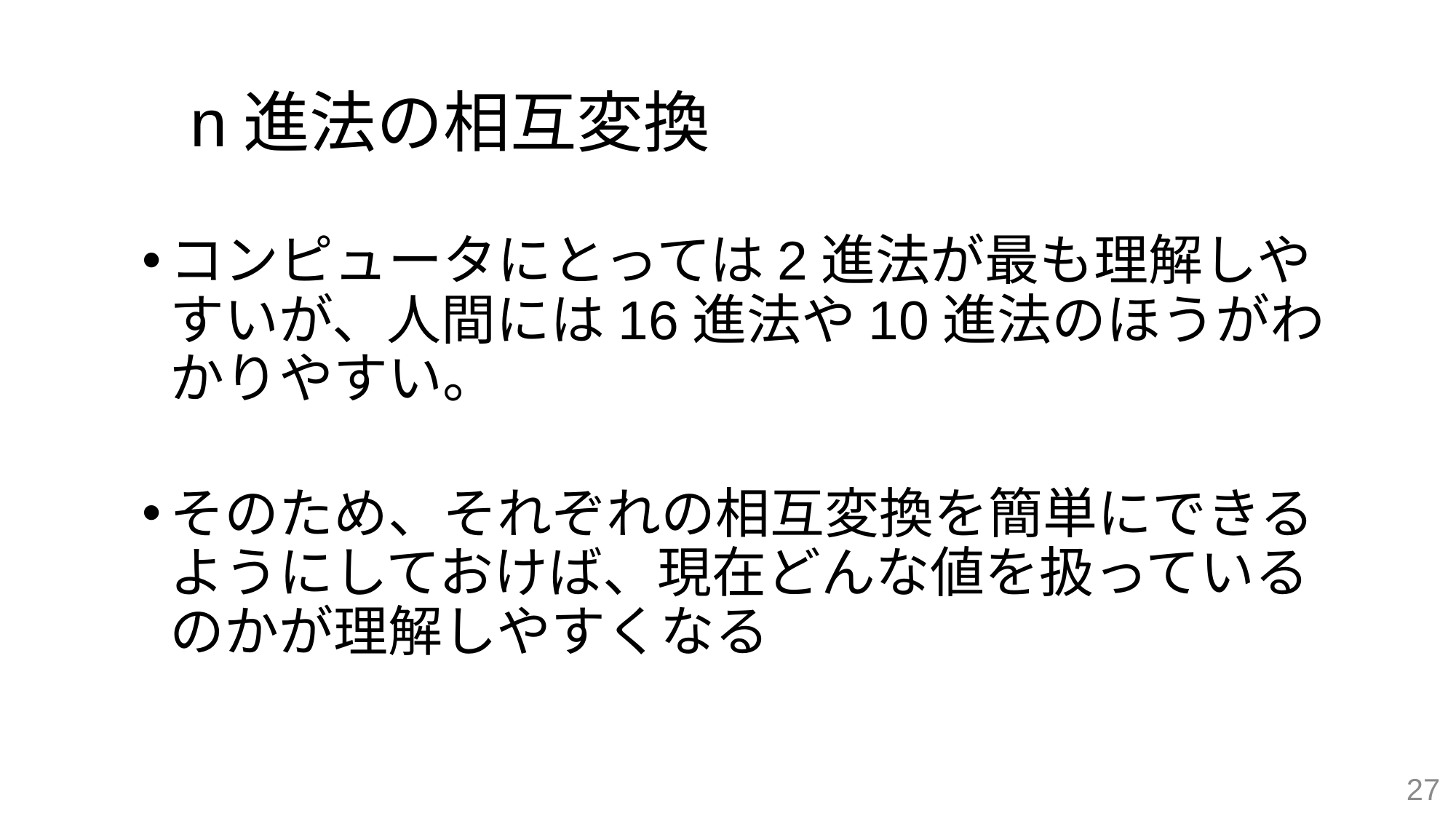

# n進法の相互変換
コンピュータにとっては2進法が最も理解しやすいが、人間には16進法や10進法のほうがわかりやすい。

そのため、それぞれの相互変換を簡単にできるようにしておけば、現在どんな値を扱っているのかが理解しやすくなる
27